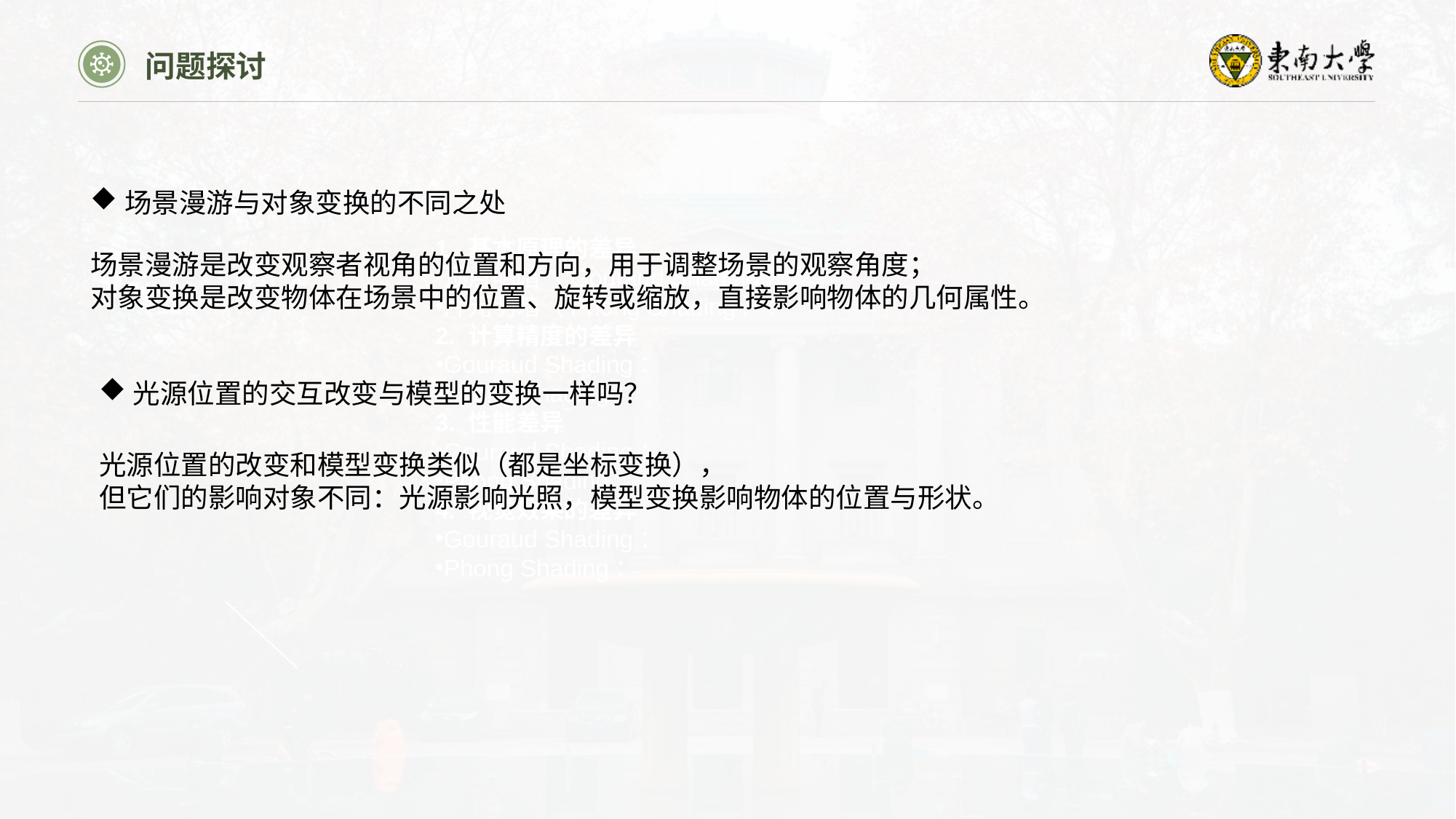

问题探讨
场景漫游与对象变换的不同之处
1. 基本原理的差异
顶点明暗（Gouraud Shading）：
片元明暗（Phong Shading）：
2. 计算精度的差异
Gouraud Shading：
Phong Shading：
3. 性能差异
Gouraud Shading：
Phong Shading：
4. 视觉效果的差异
Gouraud Shading：
Phong Shading：
场景漫游是改变观察者视角的位置和方向，用于调整场景的观察角度；
对象变换是改变物体在场景中的位置、旋转或缩放，直接影响物体的几何属性。

光源位置的交互改变与模型的变换一样吗？
光源位置的改变和模型变换类似（都是坐标变换），
但它们的影响对象不同：光源影响光照，模型变换影响物体的位置与形状。